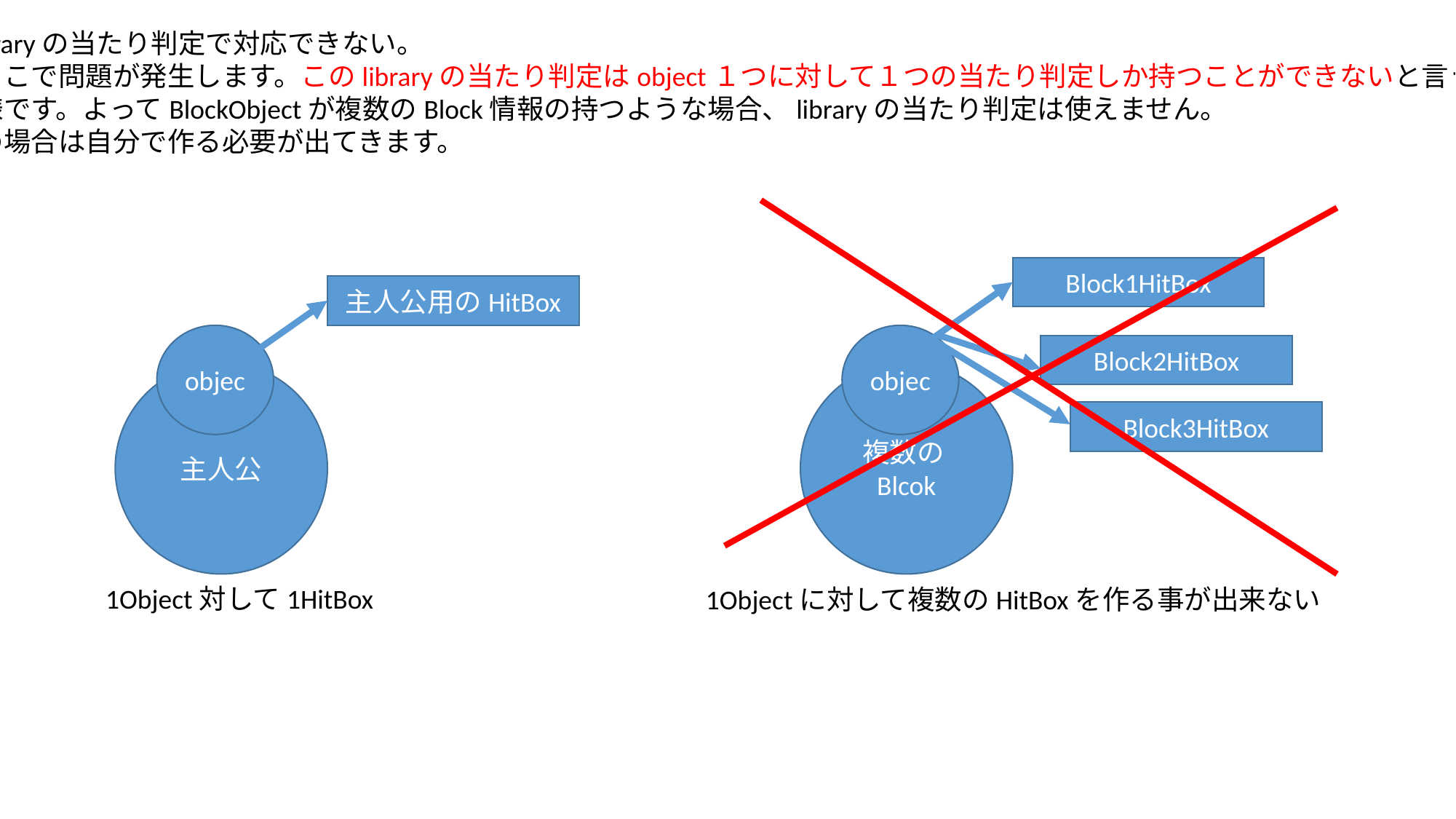

・libraryの当たり判定で対応できない。
　ここで問題が発生します。このlibraryの当たり判定はobject１つに対して１つの当たり判定しか持つことができないと言う
仕様です。よってBlockObjectが複数のBlock情報の持つような場合、libraryの当たり判定は使えません。
この場合は自分で作る必要が出てきます。
Block1HitBox
主人公用のHitBox
objec
objec
Block2HitBox
主人公
複数のBlcok
Block3HitBox
1Object対して1HitBox
1Objectに対して複数のHitBoxを作る事が出来ない